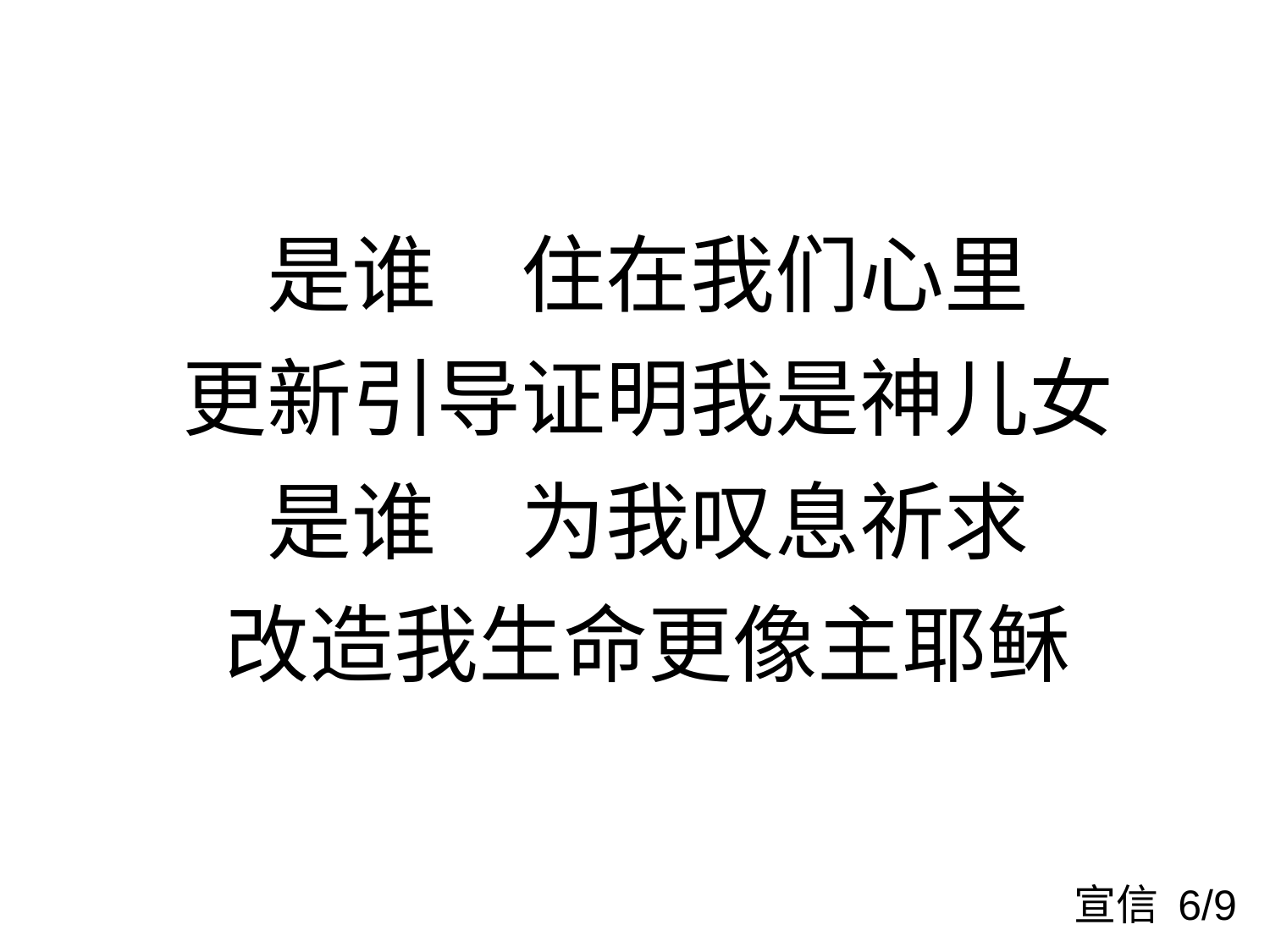

是谁　住在我们心里
更新引导证明我是神儿女
是谁　为我叹息祈求
改造我生命更像主耶稣
宣信 6/9